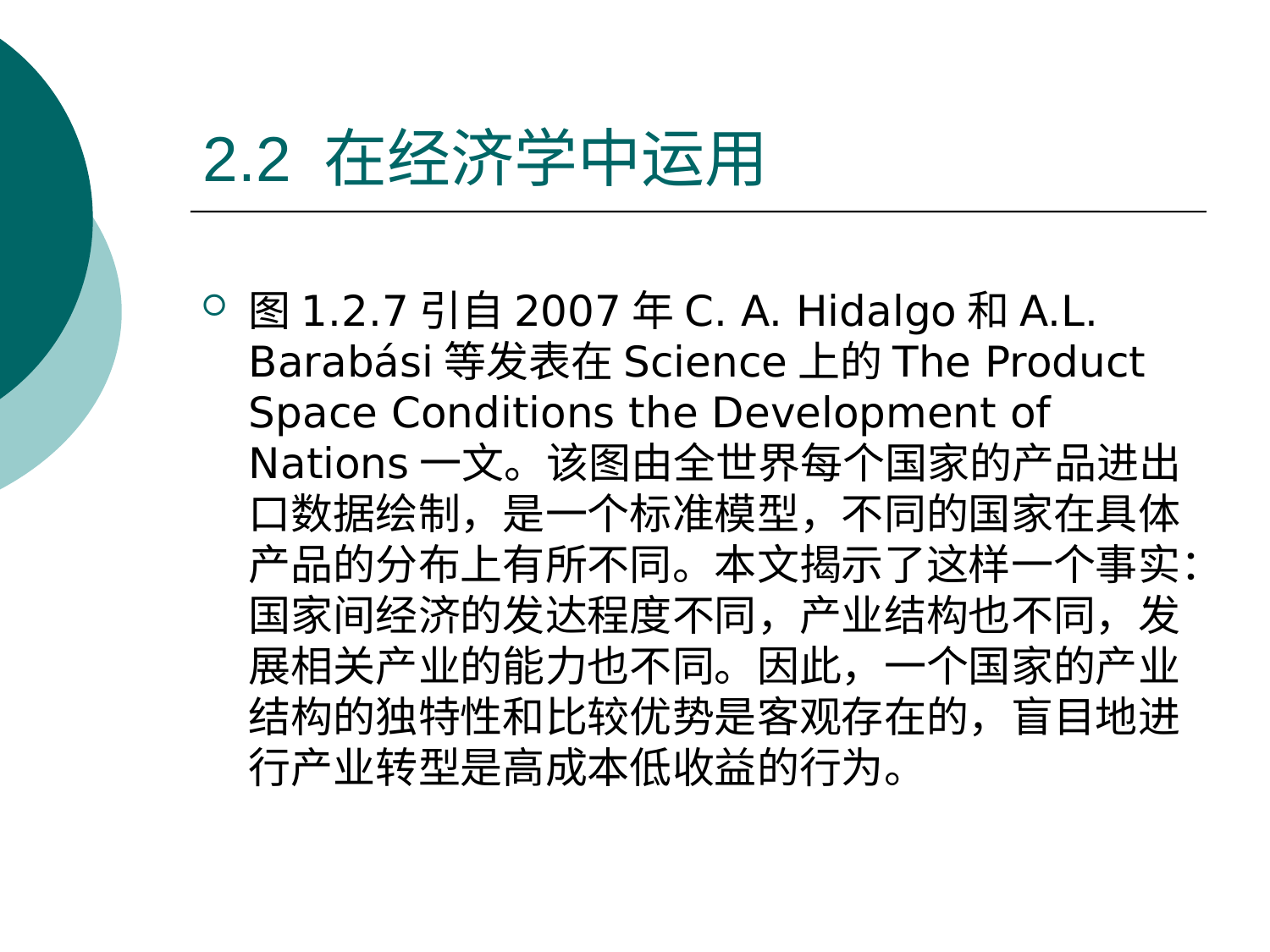

# 2.2 在经济学中运用

图1.2.7引自2007年C. A. Hidalgo和A.L. Barabási等发表在Science上的The Product Space Conditions the Development of Nations一文。该图由全世界每个国家的产品进出口数据绘制，是一个标准模型，不同的国家在具体产品的分布上有所不同。本文揭示了这样一个事实：国家间经济的发达程度不同，产业结构也不同，发展相关产业的能力也不同。因此，一个国家的产业结构的独特性和比较优势是客观存在的，盲目地进行产业转型是高成本低收益的行为。